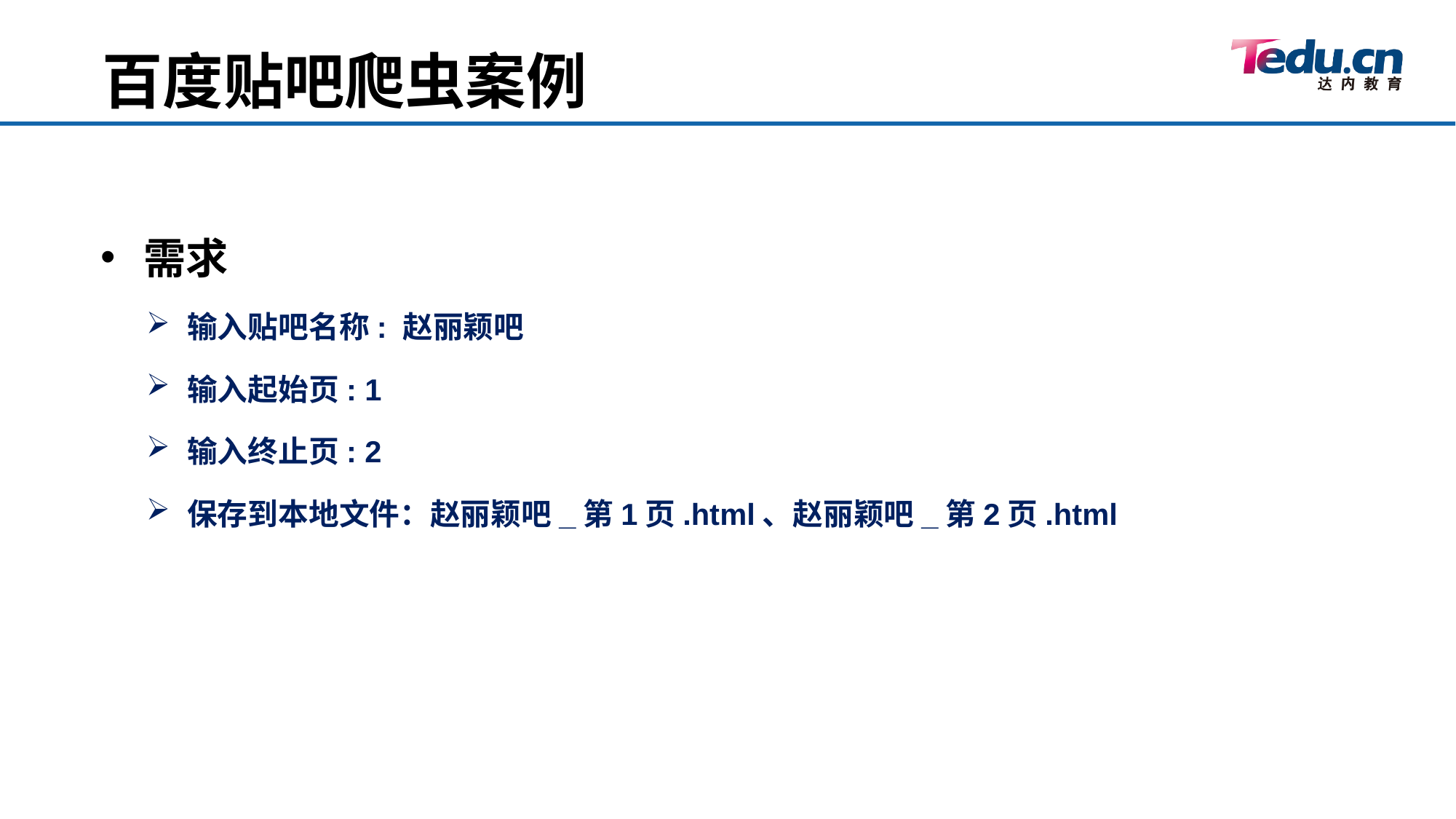

百度贴吧爬虫案例

需求
输入贴吧名称: 赵丽颖吧
输入起始页: 1
输入终止页: 2
保存到本地文件：赵丽颖吧_第1页.html、赵丽颖吧_第2页.html